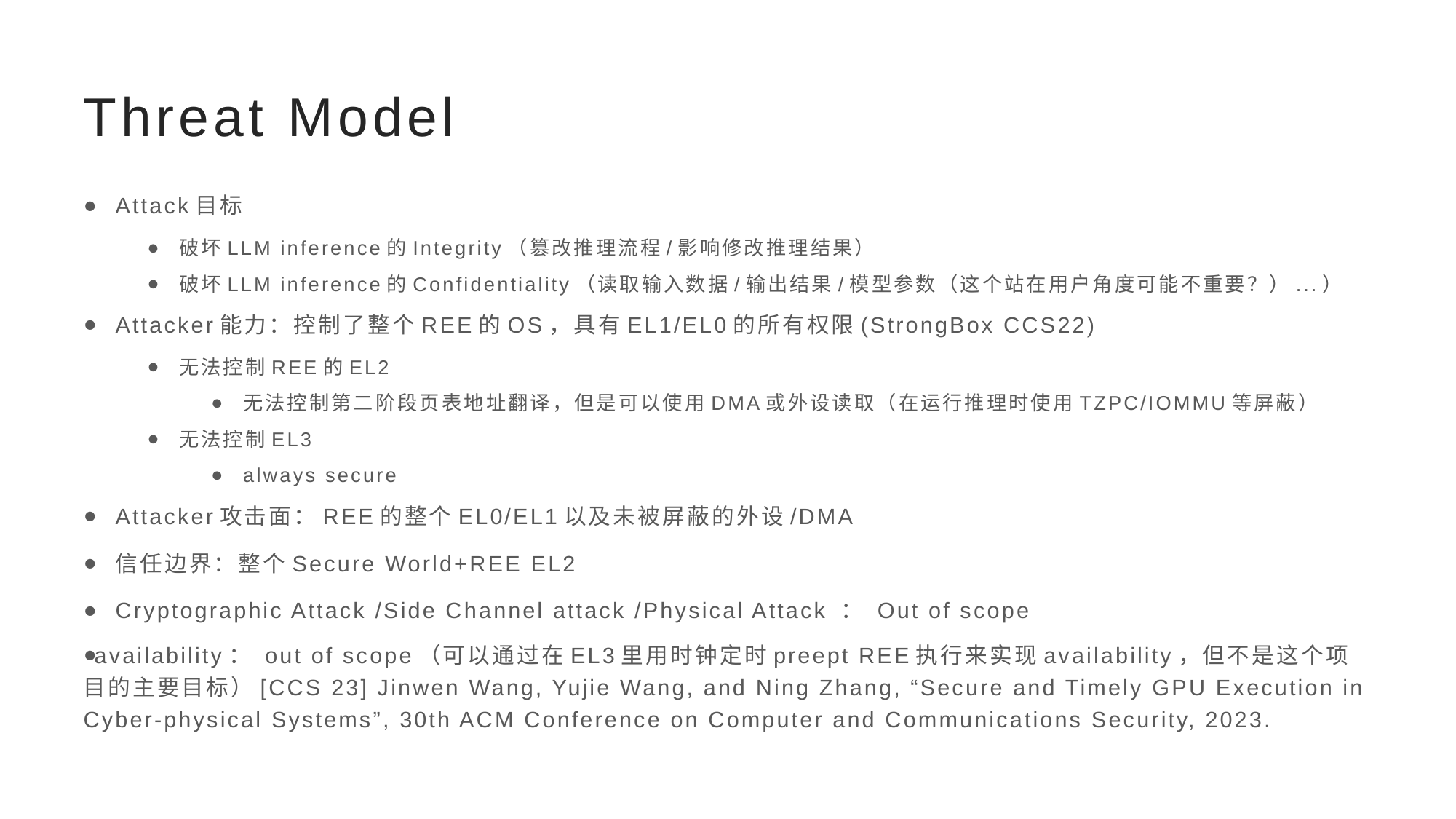

# Threat Model
Attack目标
破坏LLM inference的Integrity（篡改推理流程/影响修改推理结果）
破坏LLM inference的Confidentiality（读取输入数据/输出结果/模型参数（这个站在用户角度可能不重要？）...）
Attacker能力：控制了整个REE的OS，具有EL1/EL0的所有权限(StrongBox CCS22)
无法控制REE的EL2
无法控制第二阶段页表地址翻译，但是可以使用DMA或外设读取（在运行推理时使用TZPC/IOMMU等屏蔽）
无法控制EL3
always secure
Attacker攻击面：REE的整个EL0/EL1以及未被屏蔽的外设/DMA
信任边界：整个Secure World+REE EL2
Cryptographic Attack /Side Channel attack /Physical Attack ： Out of scope
availability： out of scope（可以通过在EL3里用时钟定时preept REE执行来实现availability，但不是这个项目的主要目标）[CCS 23] Jinwen Wang, Yujie Wang, and Ning Zhang, “Secure and Timely GPU Execution in Cyber-physical Systems”, 30th ACM Conference on Computer and Communications Security, 2023.